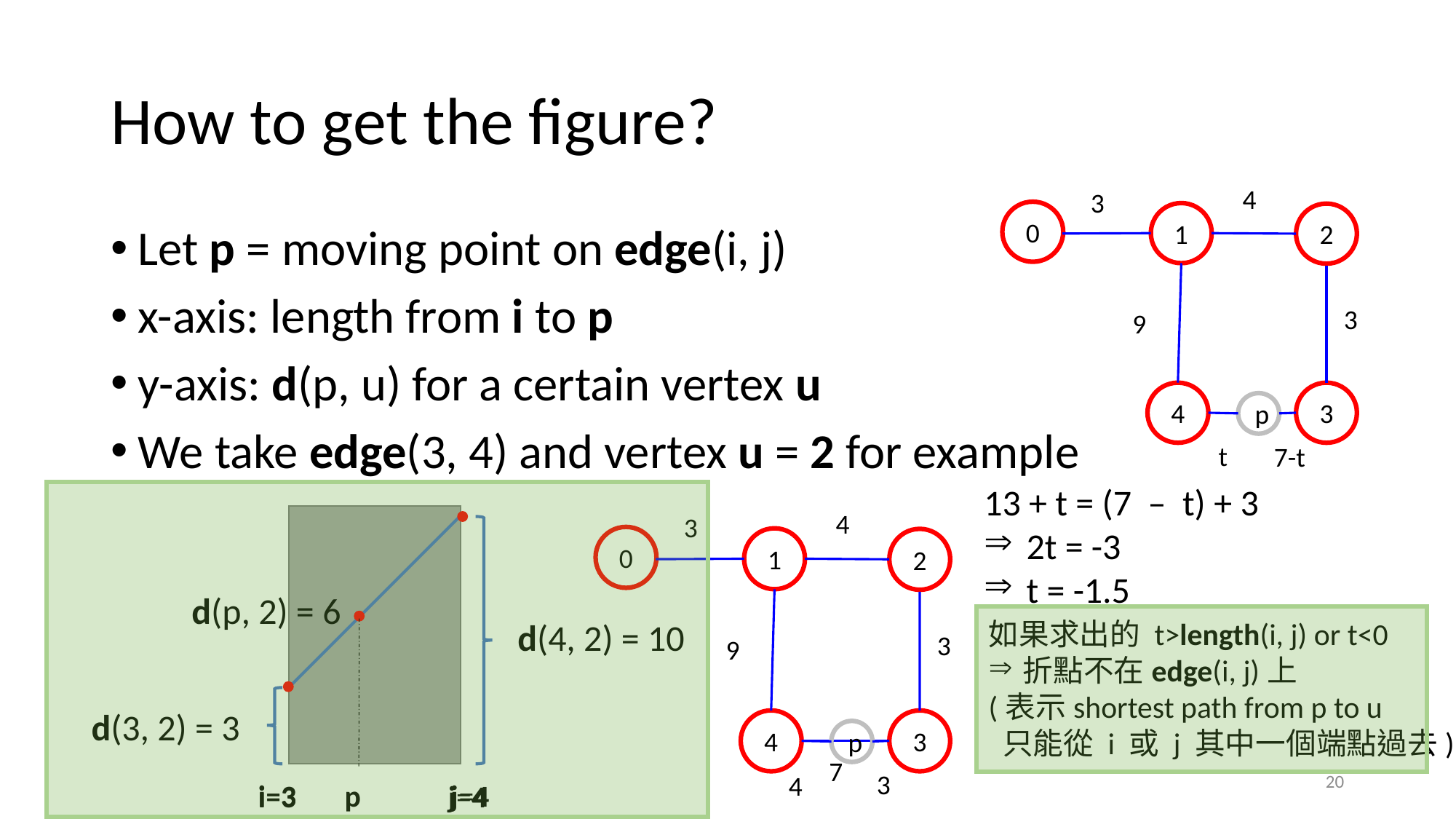

# How to get the figure?
4
3
0
1
2
3
9
4
3
p
t
7-t
Let p = moving point on edge(i, j)
x-axis: length from i to p
y-axis: d(p, u) for a certain vertex u
We take edge(3, 4) and vertex u = 2 for example
13 + t = (7  –  t) + 3
 2t = -3
 t = -1.5

4
3

0
1
2
d(p, 2) = 6

d(4, 2) = 10
如果求出的 t>length(i, j) or t<0
折點不在edge(i, j)上
(表示shortest path from p to u
 只能從 i 或 j 其中一個端點過去)

3
9

d(3, 2) = 3
4
3
p
7
20
3
4
i=3       p             j=4
i=3                      j=4